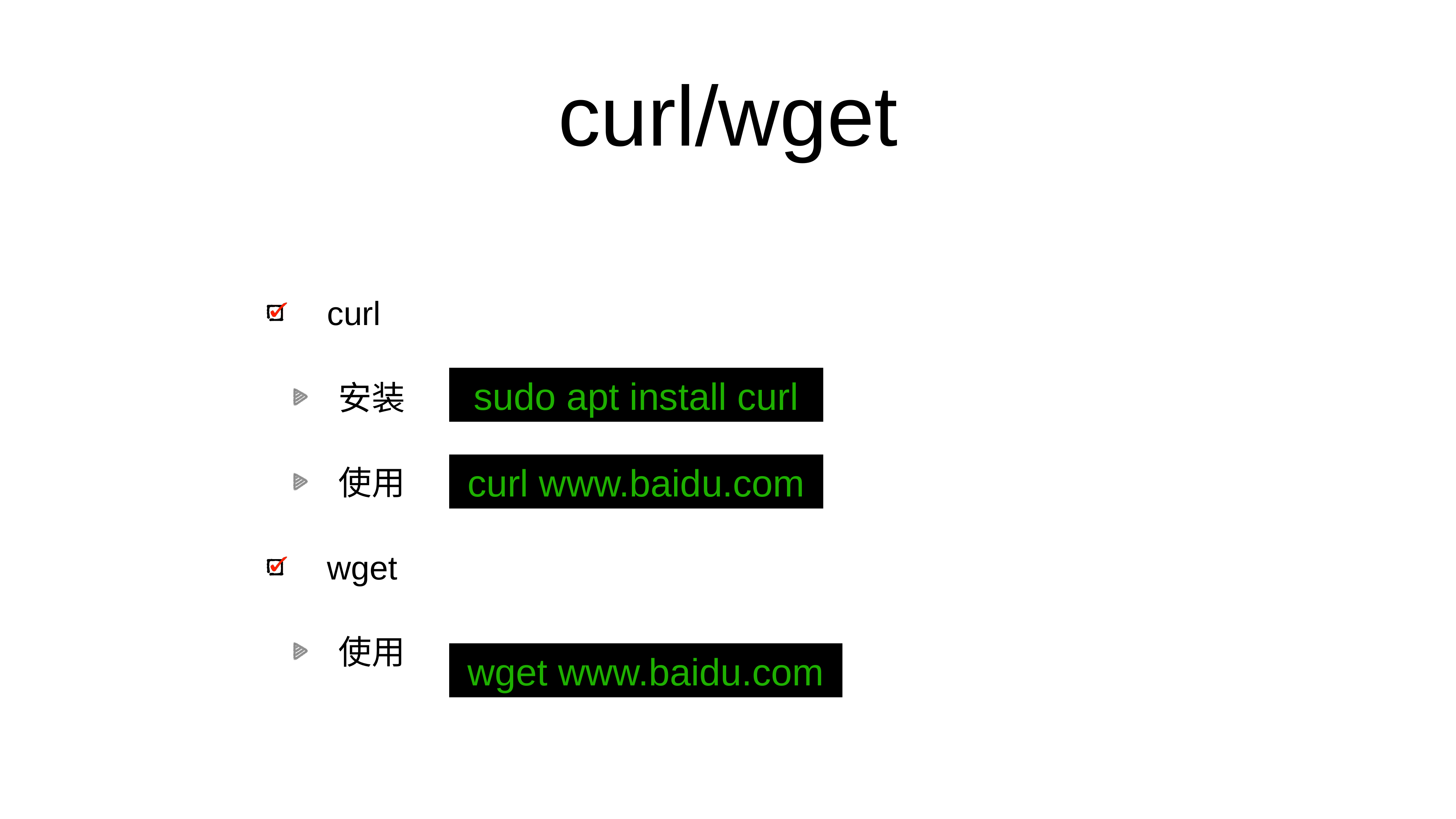

# curl/wget
curl
安装
使用
wget
使用
sudo apt install curl
curl www.baidu.com
wget www.baidu.com